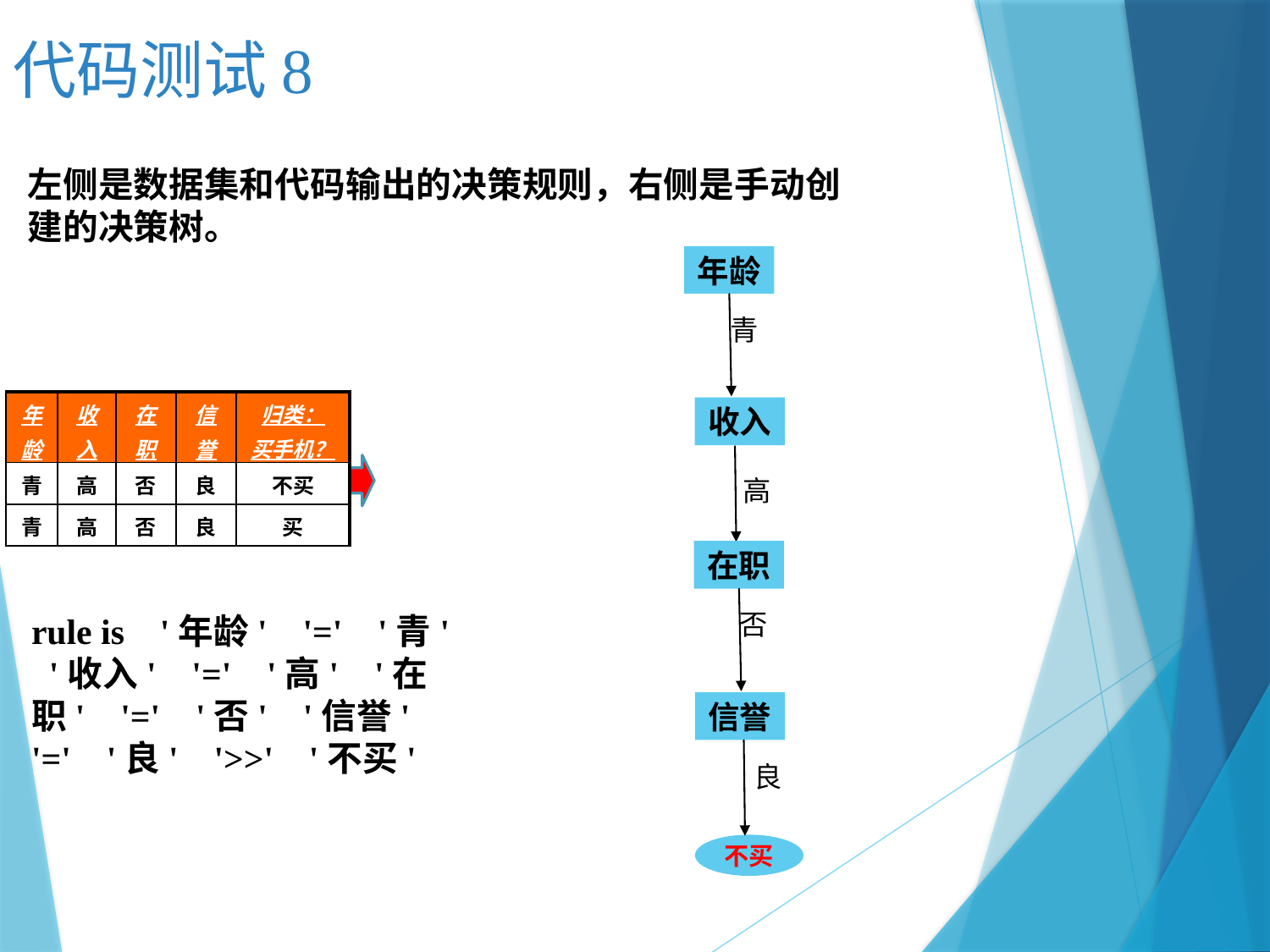

代码测试8
左侧是数据集和代码输出的决策规则，右侧是手动创建的决策树。
年龄
青
收入
| 年 龄 | 收 入 | 在 职 | 信 誉 | 归类： 买手机？ |
| --- | --- | --- | --- | --- |
| 青 | 高 | 否 | 良 | 不买 |
| 青 | 高 | 否 | 良 | 买 |

高
在职
否
信誉
rule is    '年龄'    '='    '青'    '收入'    '='    '高'    '在职'    '='    '否'    '信誉'    '='    '良'    '>>'    '不买'
良
不买